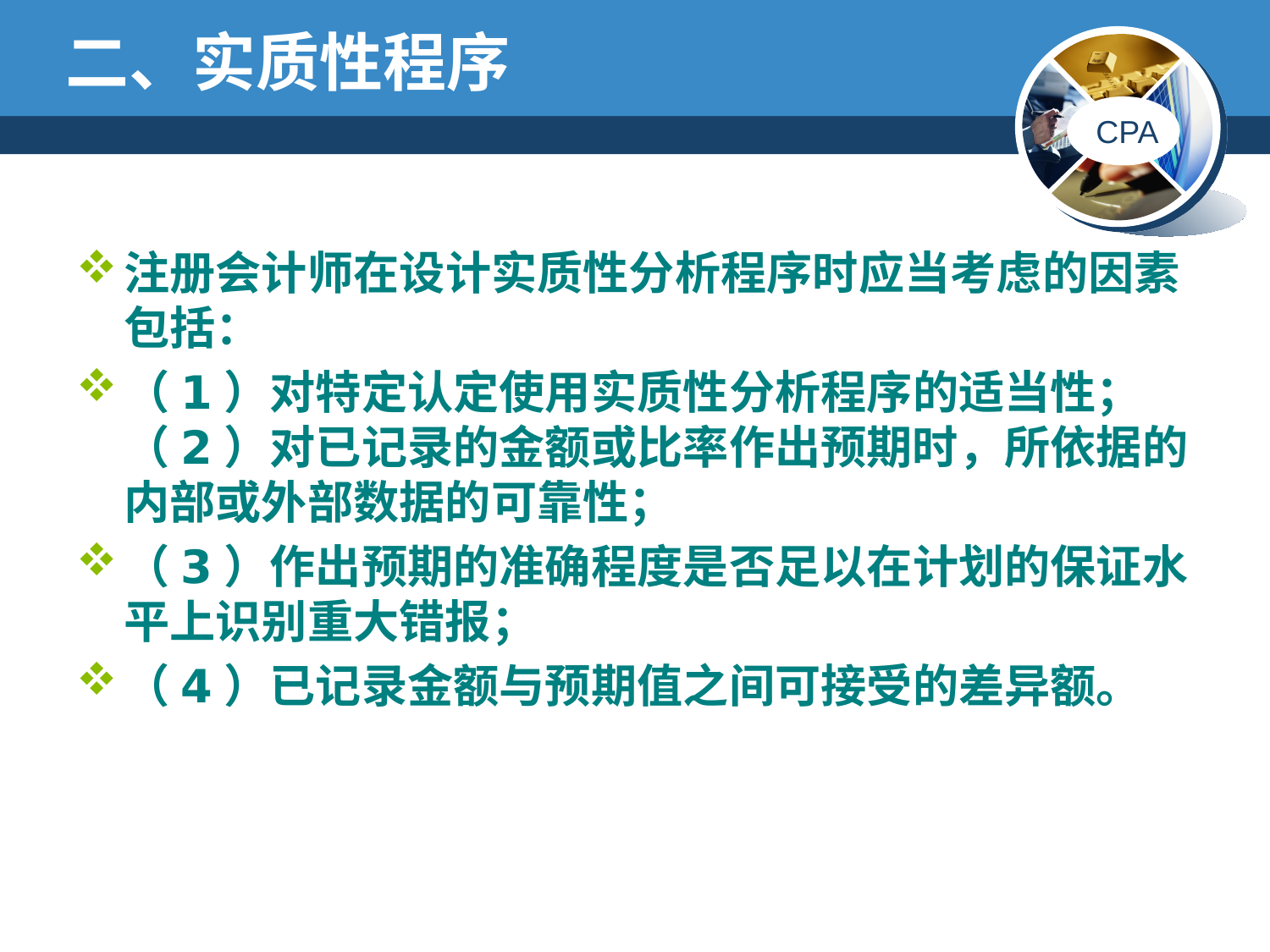

# 二、实质性程序
注册会计师在设计实质性分析程序时应当考虑的因素包括：
（1）对特定认定使用实质性分析程序的适当性；（2）对已记录的金额或比率作出预期时，所依据的内部或外部数据的可靠性；
（3）作出预期的准确程度是否足以在计划的保证水平上识别重大错报；
（4）已记录金额与预期值之间可接受的差异额。